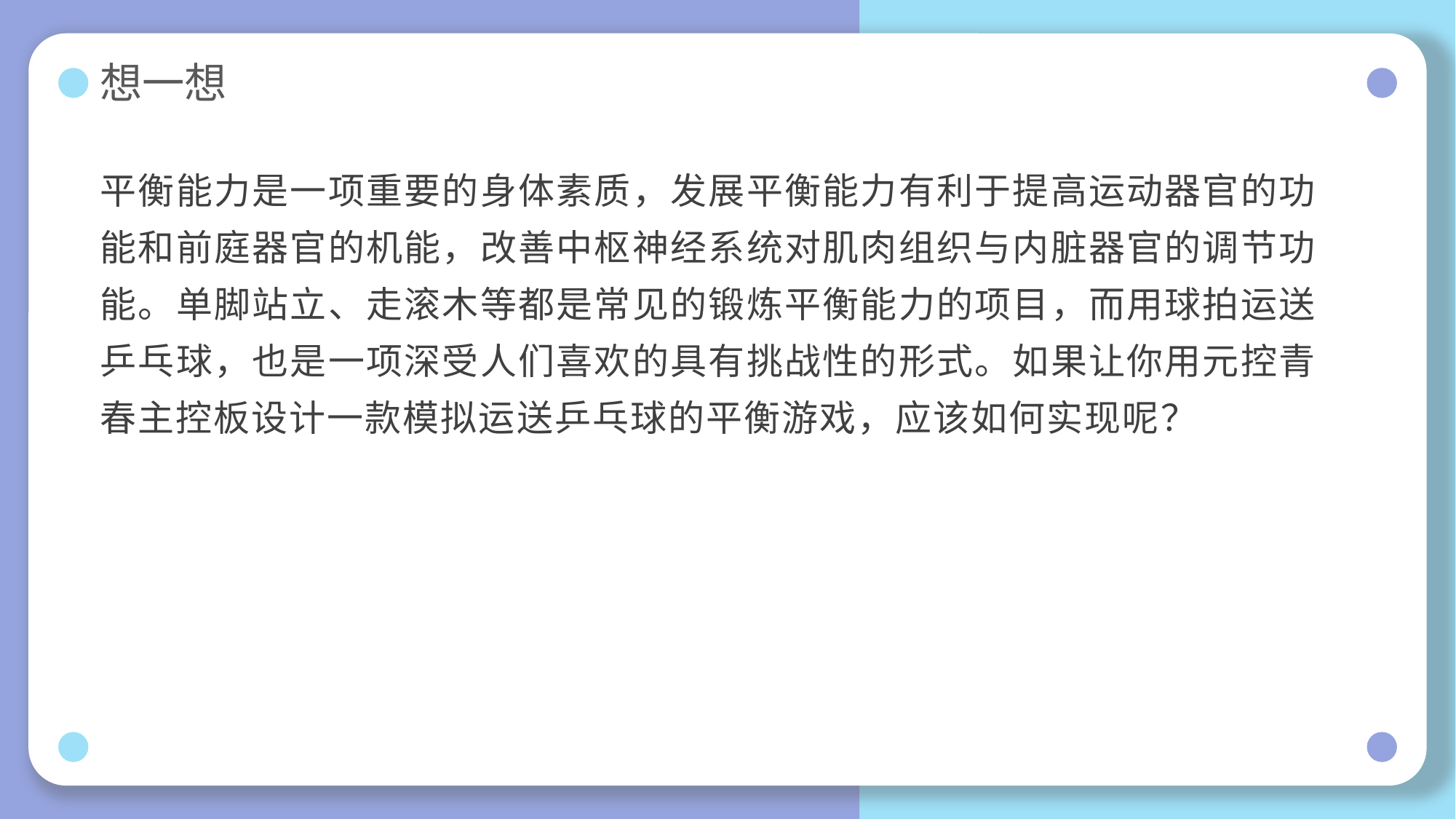

# 想一想
平衡能力是一项重要的身体素质，发展平衡能力有利于提高运动器官的功能和前庭器官的机能，改善中枢神经系统对肌肉组织与内脏器官的调节功能。单脚站立、走滚木等都是常见的锻炼平衡能力的项目，而用球拍运送乒乓球，也是一项深受人们喜欢的具有挑战性的形式。如果让你用元控青春主控板设计一款模拟运送乒乓球的平衡游戏，应该如何实现呢？